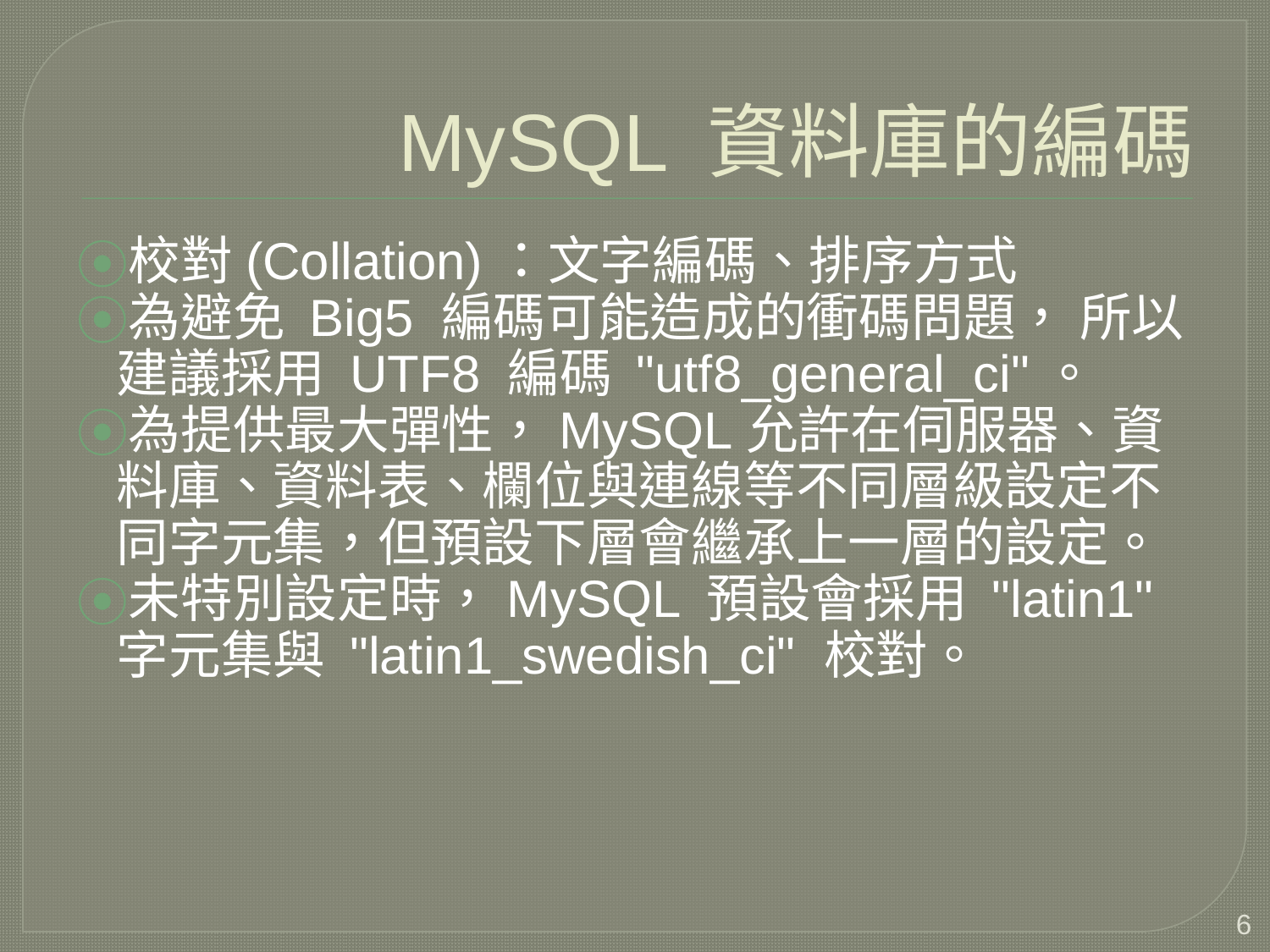

# MySQL 資料庫的編碼
校對(Collation)：文字編碼、排序方式
為避免 Big5 編碼可能造成的衝碼問題， 所以建議採用 UTF8 編碼 "utf8_general_ci"。
為提供最大彈性，MySQL允許在伺服器、資料庫、資料表、欄位與連線等不同層級設定不同字元集，但預設下層會繼承上一層的設定。
未特別設定時，MySQL 預設會採用 "latin1" 字元集與 "latin1_swedish_ci" 校對。
6